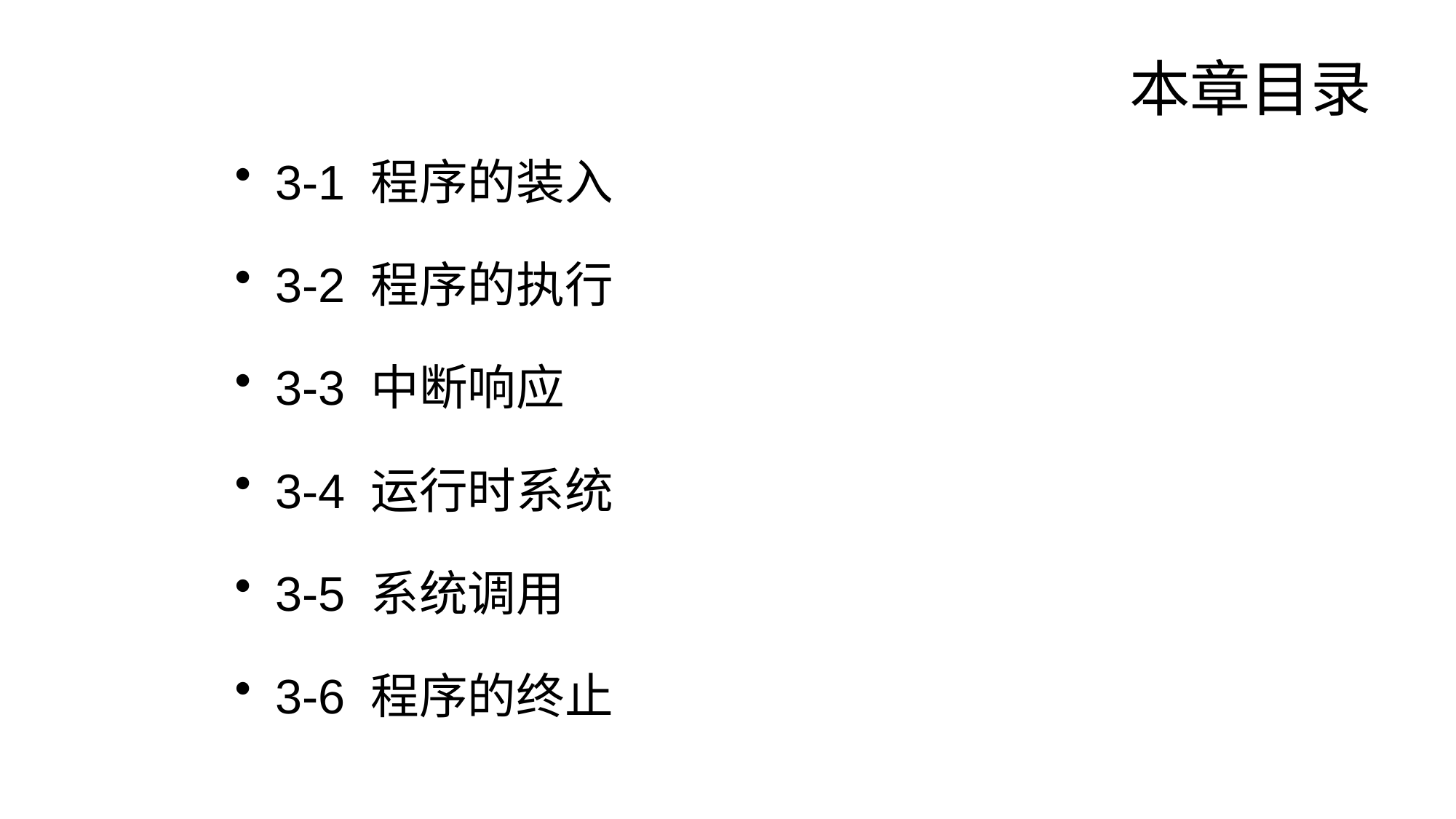

# 本章目录
3-1 程序的装入
3-2 程序的执行
3-3 中断响应
3-4 运行时系统
3-5 系统调用
3-6 程序的终止